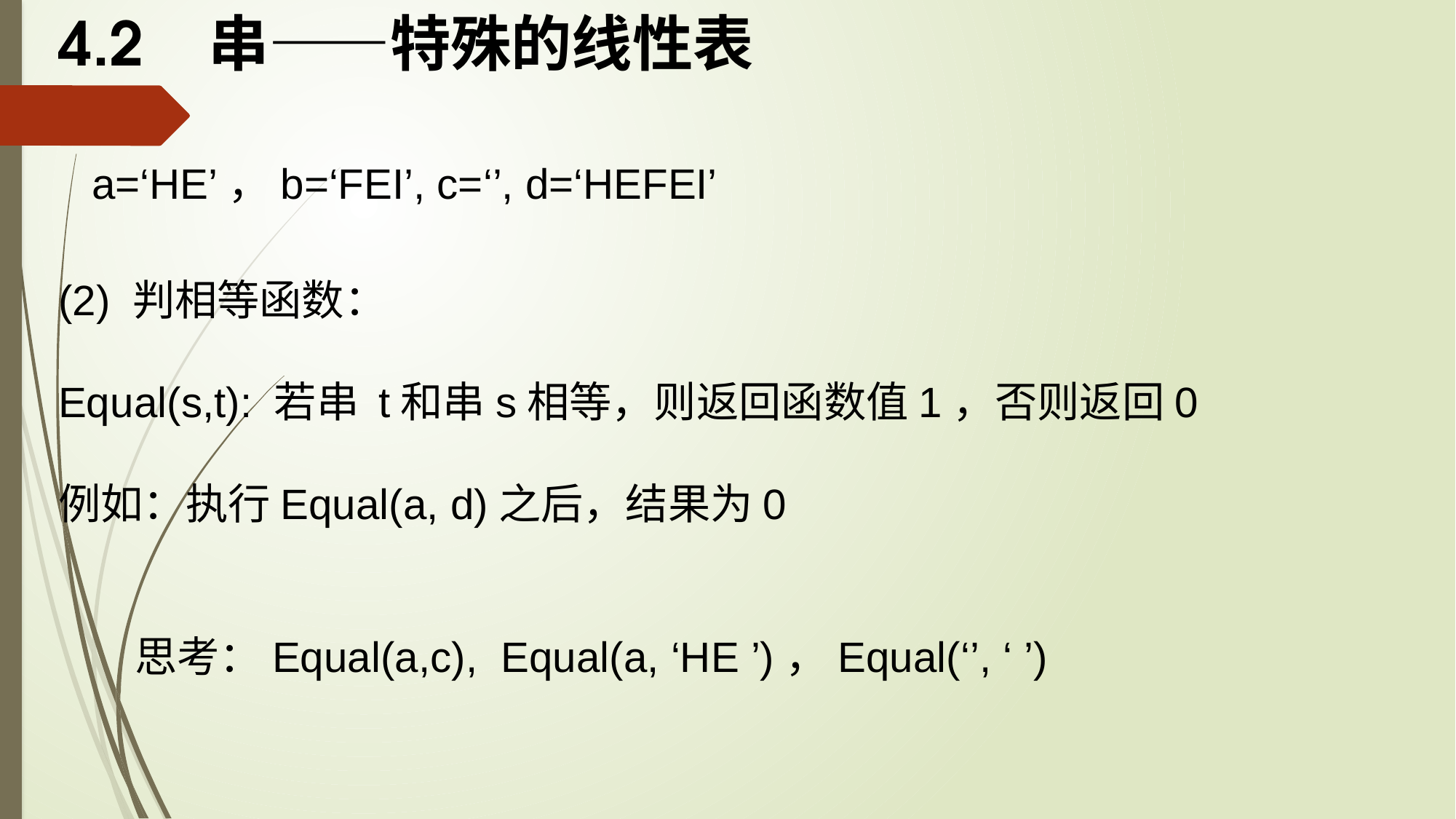

# 4.2   串——特殊的线性表
a=‘HE’，b=‘FEI’, c=‘’, d=‘HEFEI’
(2) 判相等函数：

Equal(s,t): 若串 t和串s相等，则返回函数值1，否则返回0

例如：执行Equal(a, d)之后，结果为0

       思考：Equal(a,c),  Equal(a, ‘HE ’)，Equal(‘’, ‘ ’)